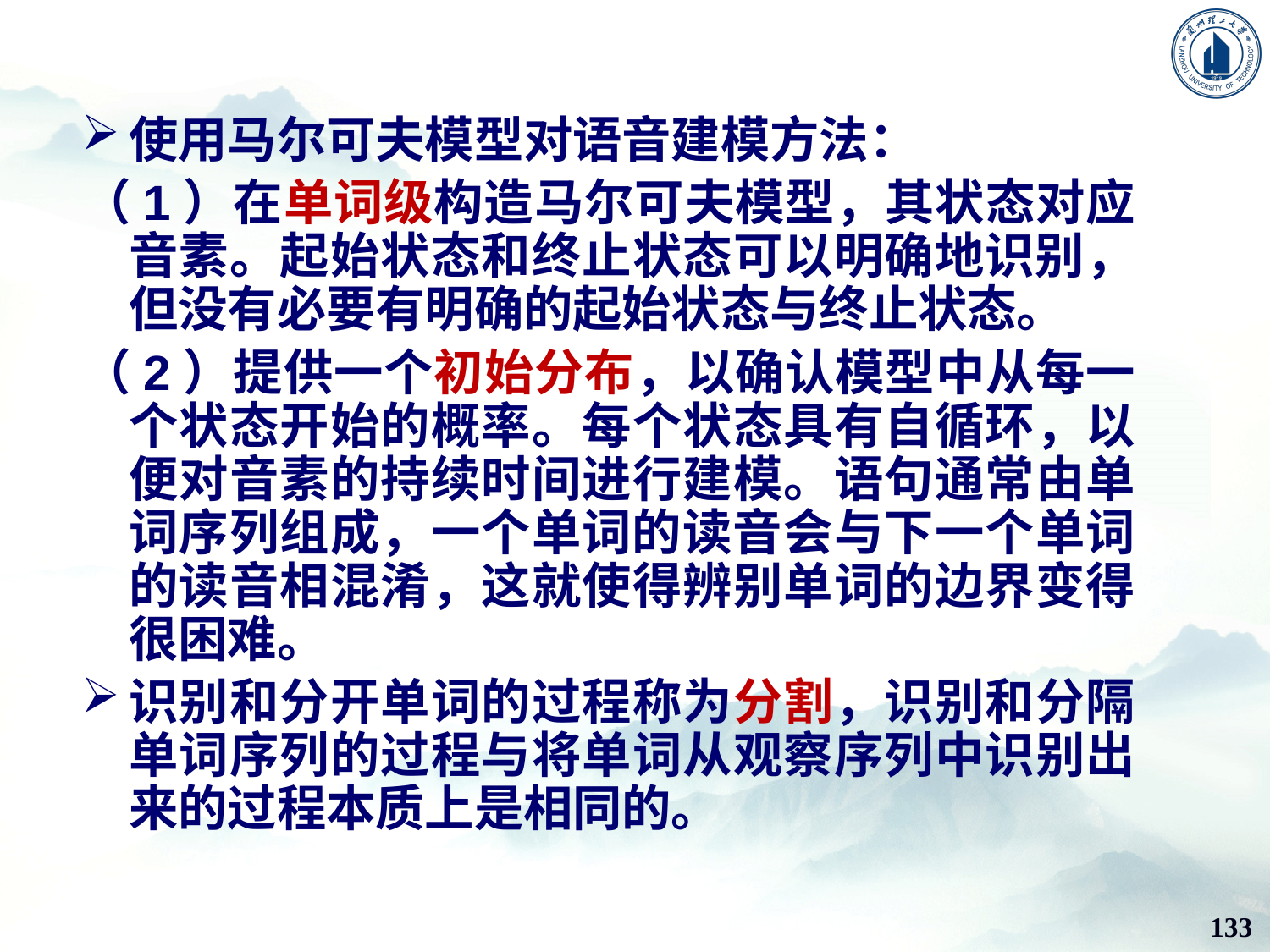

使用马尔可夫模型对语音建模方法：
（1）在单词级构造马尔可夫模型，其状态对应音素。起始状态和终止状态可以明确地识别，但没有必要有明确的起始状态与终止状态。
（2）提供一个初始分布，以确认模型中从每一个状态开始的概率。每个状态具有自循环，以便对音素的持续时间进行建模。语句通常由单词序列组成，一个单词的读音会与下一个单词的读音相混淆，这就使得辨别单词的边界变得很困难。
识别和分开单词的过程称为分割，识别和分隔单词序列的过程与将单词从观察序列中识别出来的过程本质上是相同的。
133